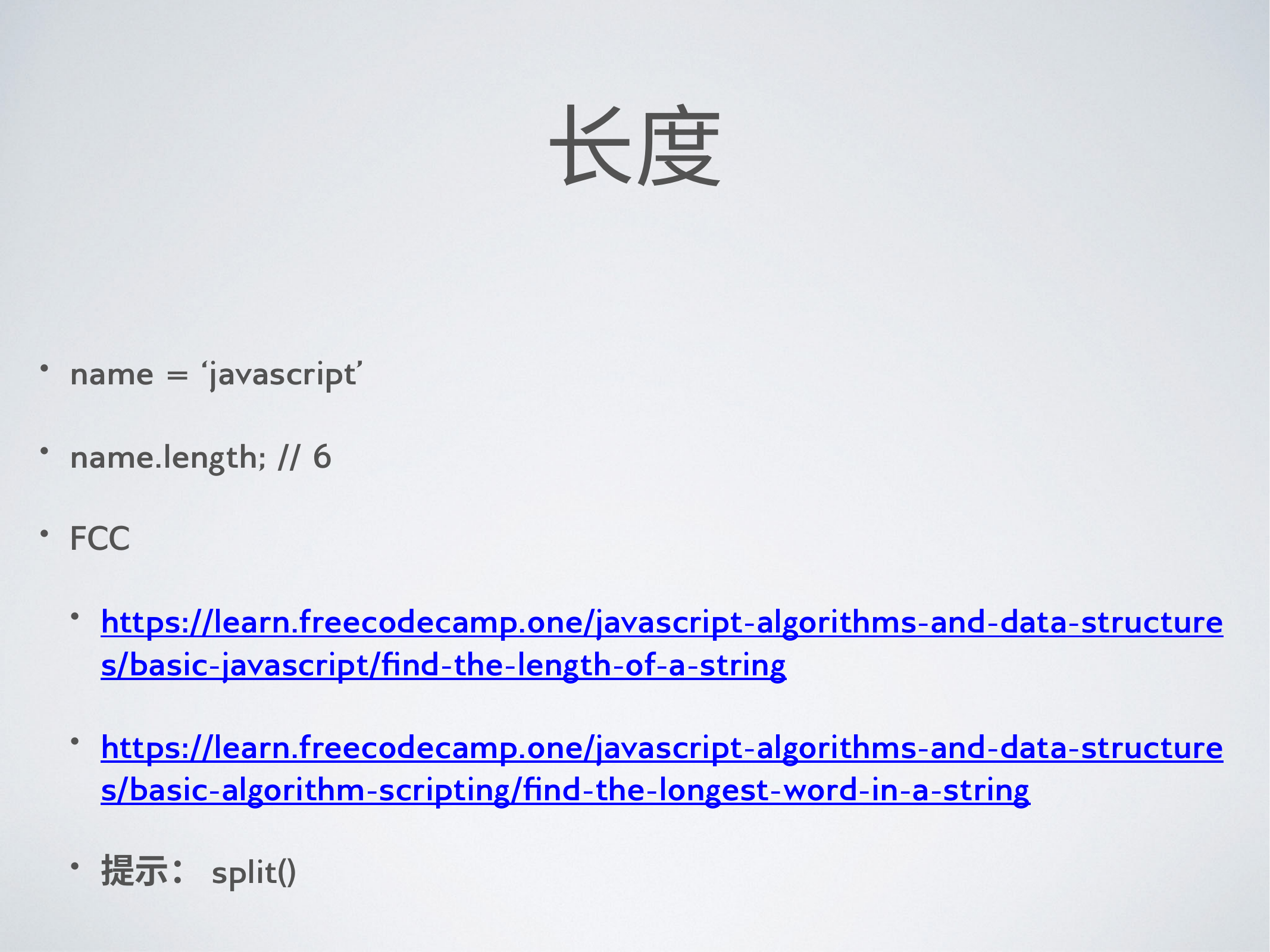

# 长度
name = ‘javascript’
name.length; // 6
FCC
https://learn.freecodecamp.one/javascript-algorithms-and-data-structures/basic-javascript/find-the-length-of-a-string
https://learn.freecodecamp.one/javascript-algorithms-and-data-structures/basic-algorithm-scripting/find-the-longest-word-in-a-string
提示：split()